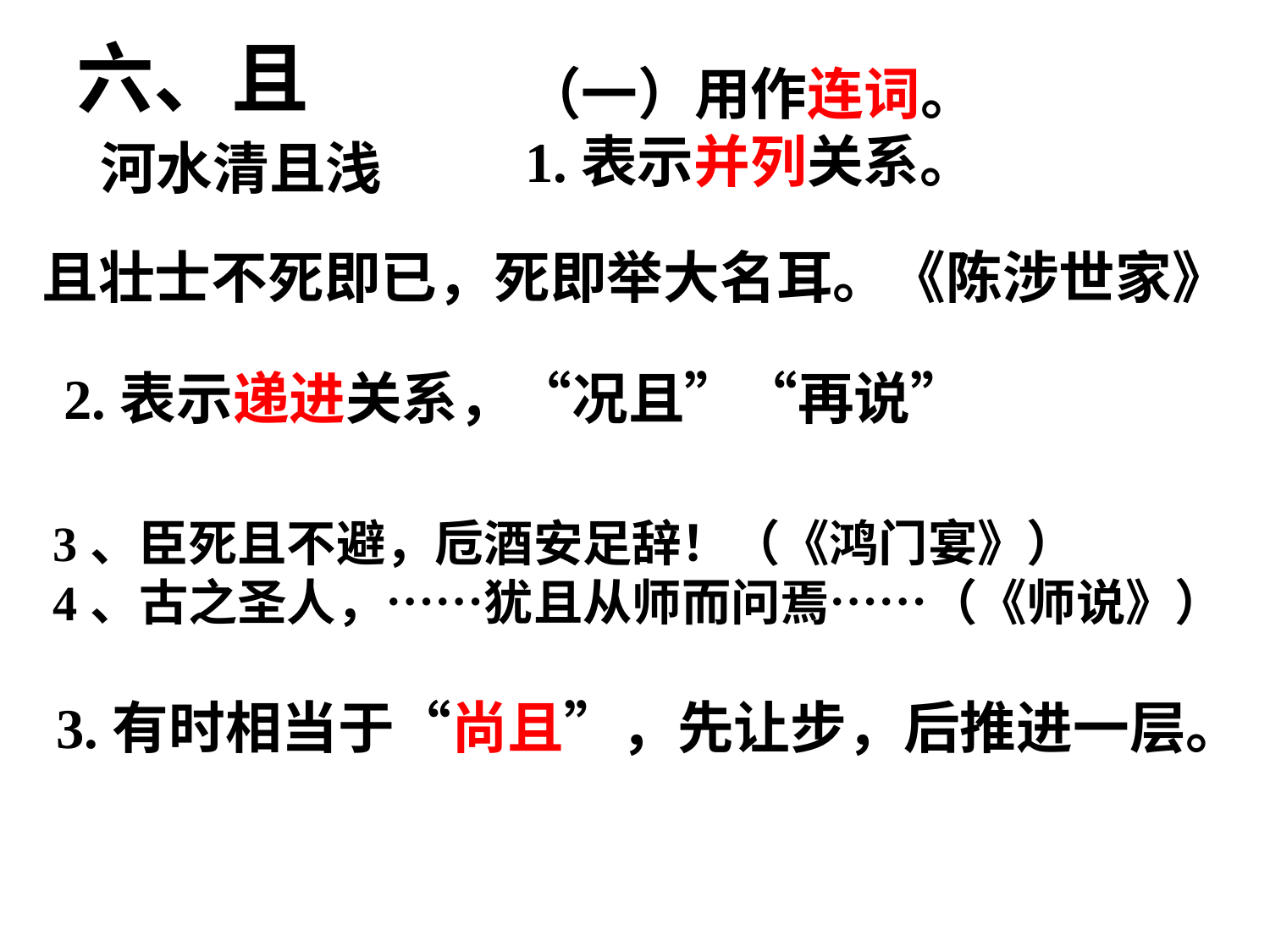

# 六、且
（一）用作连词。
1.表示并列关系。
河水清且浅
且壮士不死即已，死即举大名耳。《陈涉世家》
2.表示递进关系，“况且”“再说”
3、臣死且不避，卮酒安足辞！（《鸿门宴》）
4、古之圣人，……犹且从师而问焉……（《师说》）
3.有时相当于“尚且”，先让步，后推进一层。